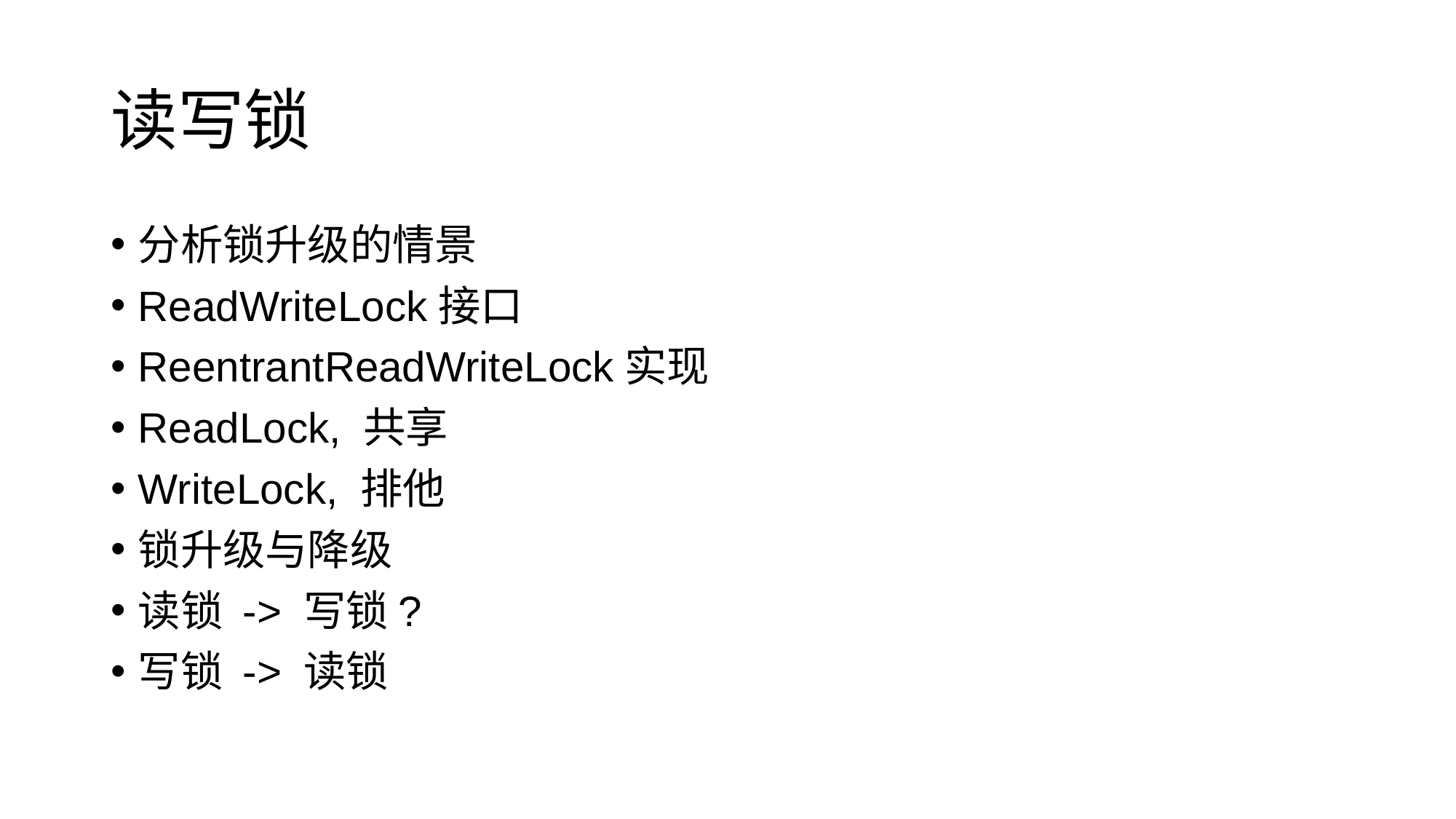

# 读写锁
分析锁升级的情景
ReadWriteLock接口
ReentrantReadWriteLock实现
ReadLock, 共享
WriteLock, 排他
锁升级与降级
读锁 -> 写锁?
写锁 -> 读锁